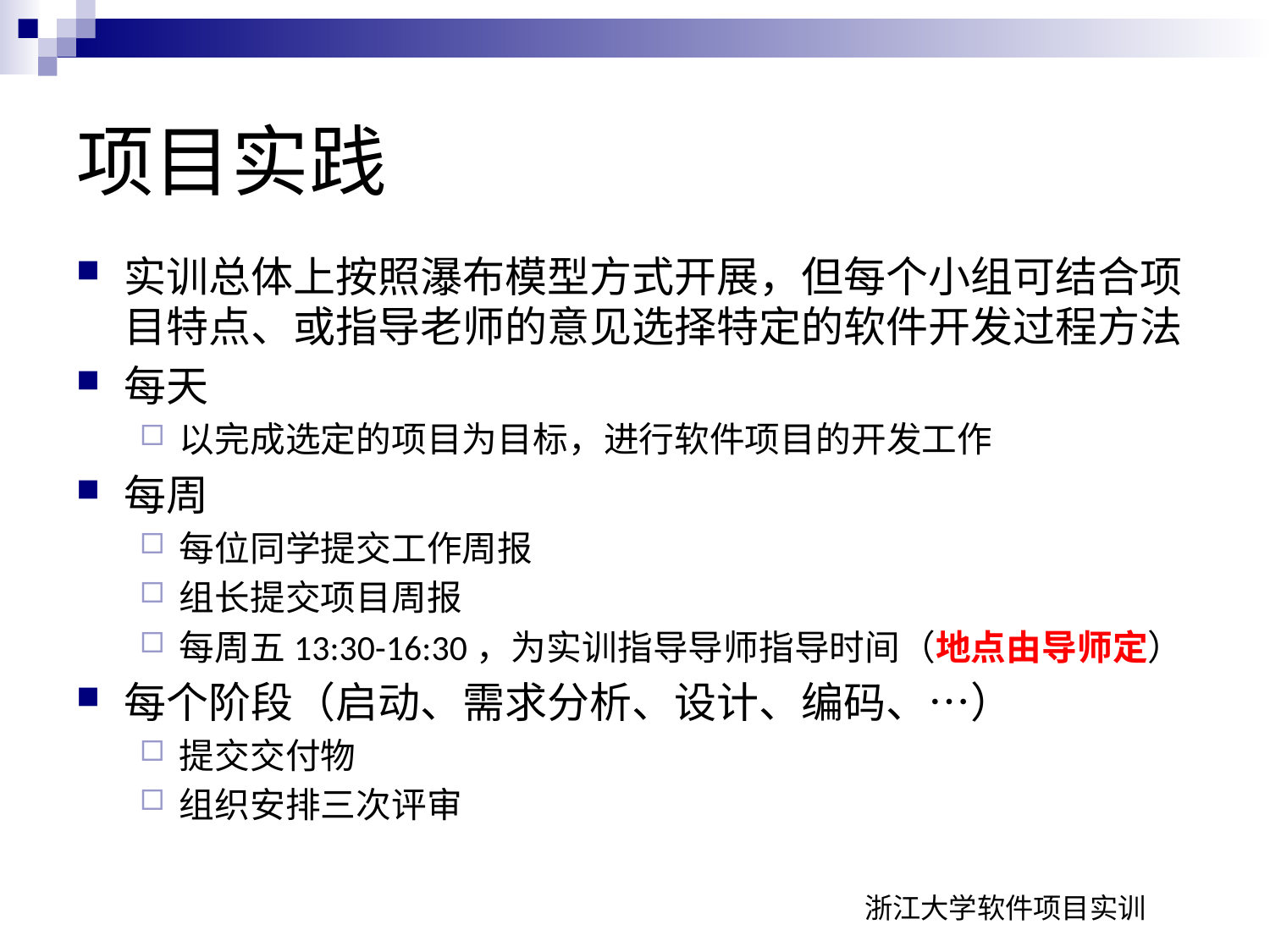

项目实践
实训总体上按照瀑布模型方式开展，但每个小组可结合项目特点、或指导老师的意见选择特定的软件开发过程方法
每天
以完成选定的项目为目标，进行软件项目的开发工作
每周
每位同学提交工作周报
组长提交项目周报
每周五13:30-16:30，为实训指导导师指导时间（地点由导师定）
每个阶段（启动、需求分析、设计、编码、…）
提交交付物
组织安排三次评审

浙江大学软件项目实训